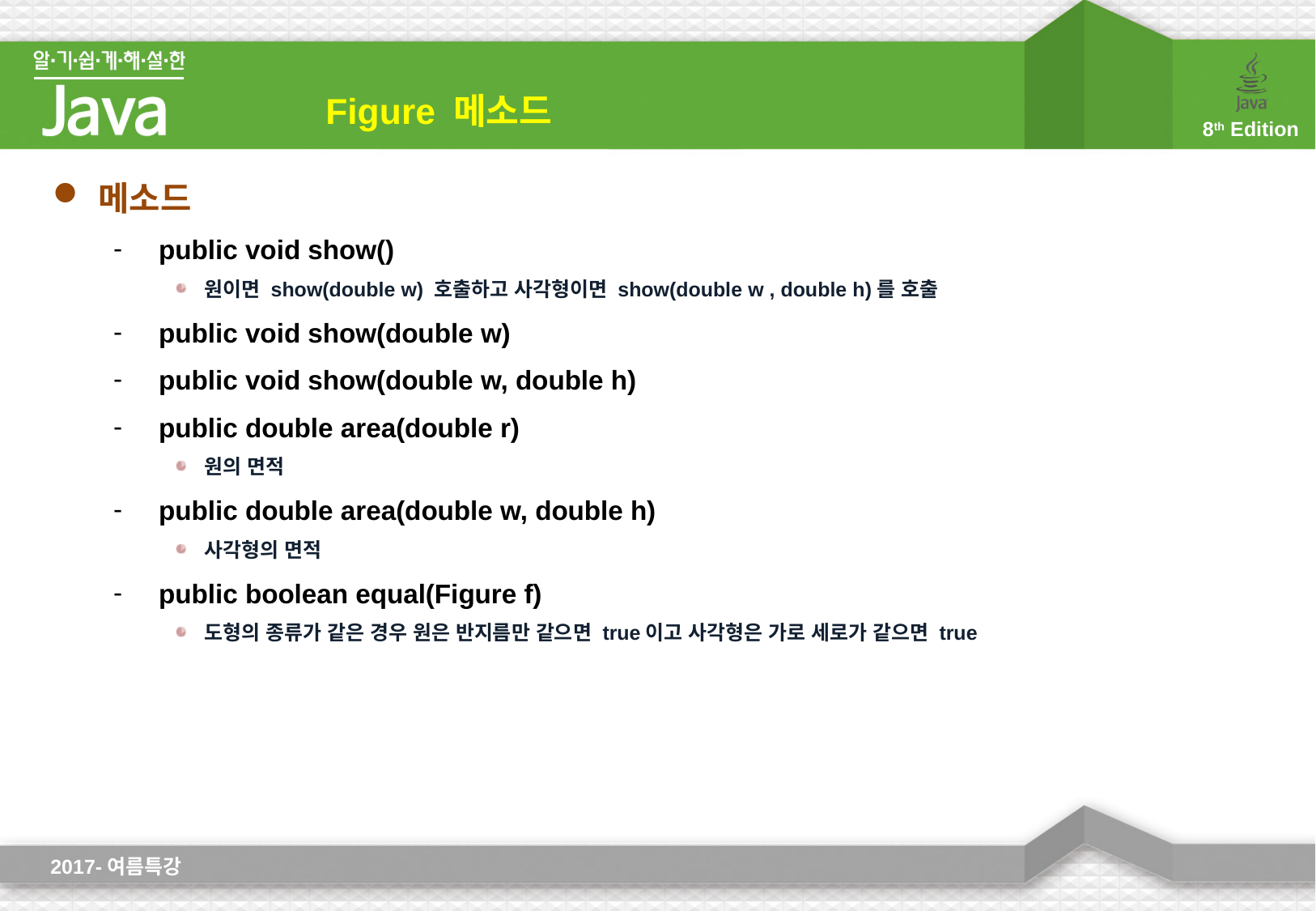

#
Figure 메소드
메소드
 public void show()
원이면 show(double w) 호출하고 사각형이면 show(double w , double h)를 호출
 public void show(double w)
 public void show(double w, double h)
 public double area(double r)
원의 면적
 public double area(double w, double h)
사각형의 면적
 public boolean equal(Figure f)
도형의 종류가 같은 경우 원은 반지름만 같으면 true이고 사각형은 가로 세로가 같으면 true